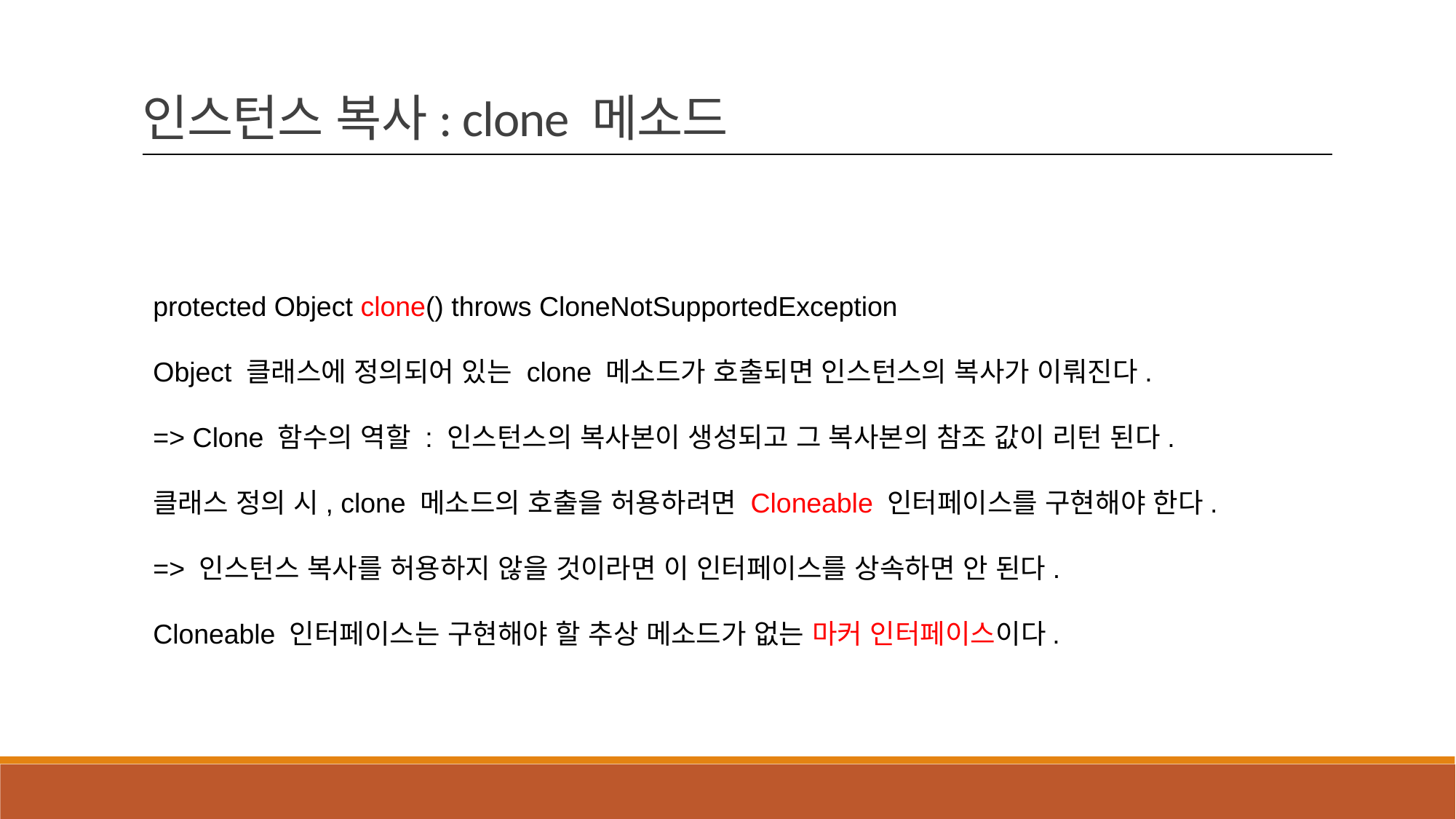

인스턴스 복사: clone 메소드
protected Object clone() throws CloneNotSupportedException
Object 클래스에 정의되어 있는 clone 메소드가 호출되면 인스턴스의 복사가 이뤄진다.
=> Clone 함수의 역할 : 인스턴스의 복사본이 생성되고 그 복사본의 참조 값이 리턴 된다.
클래스 정의 시, clone 메소드의 호출을 허용하려면 Cloneable 인터페이스를 구현해야 한다.
=> 인스턴스 복사를 허용하지 않을 것이라면 이 인터페이스를 상속하면 안 된다.
Cloneable 인터페이스는 구현해야 할 추상 메소드가 없는 마커 인터페이스이다.